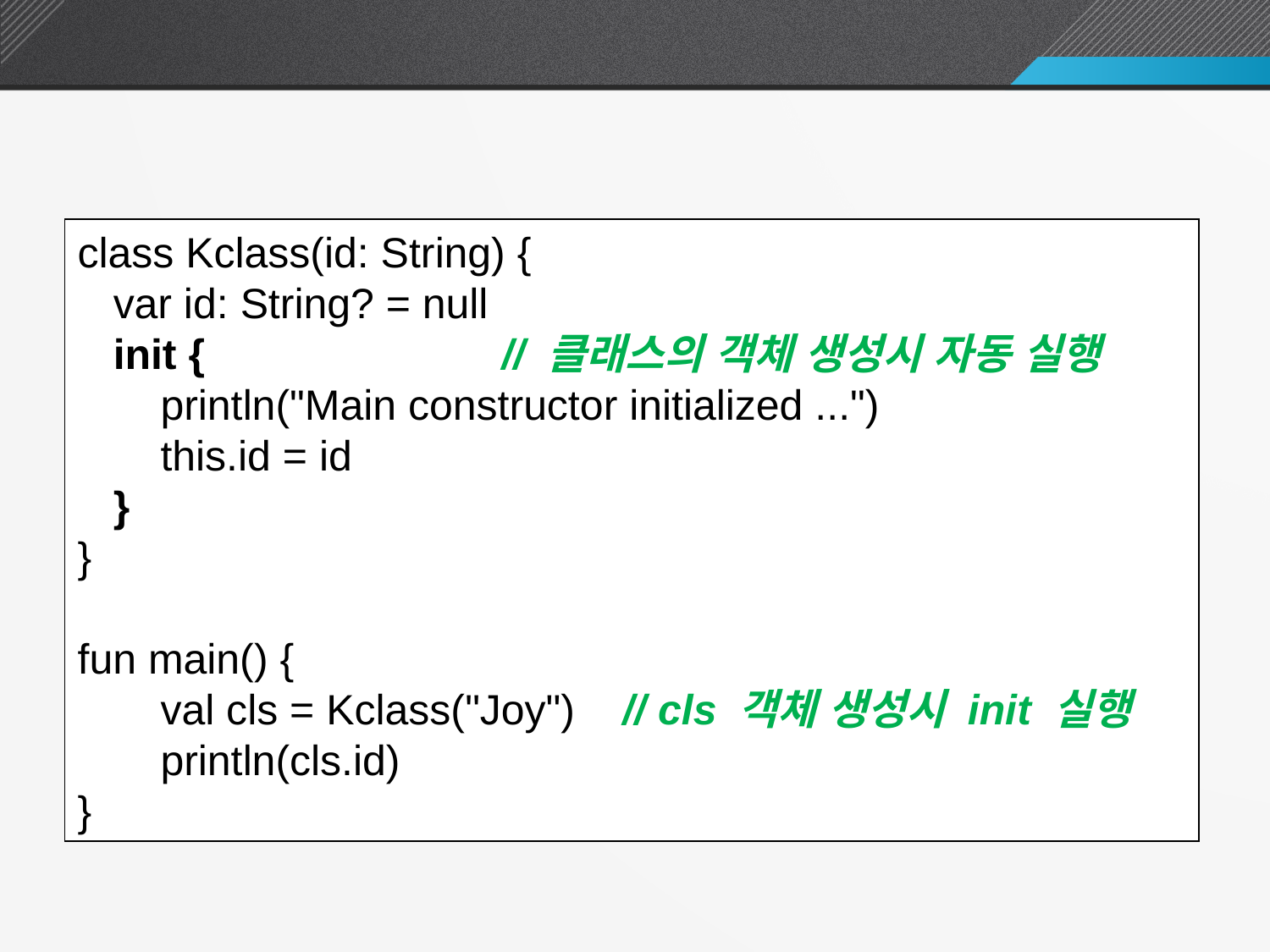

주생성자에서 init 사용
class Kclass(id: String) {
   var id: String? = null
   init {                         // 클래스의 객체 생성시 자동 실행
       println("Main constructor initialized ...")
       this.id = id
   }
}

fun main() {
       val cls = Kclass("Joy")    // cls 객체 생성시 init 실행
       println(cls.id)
}